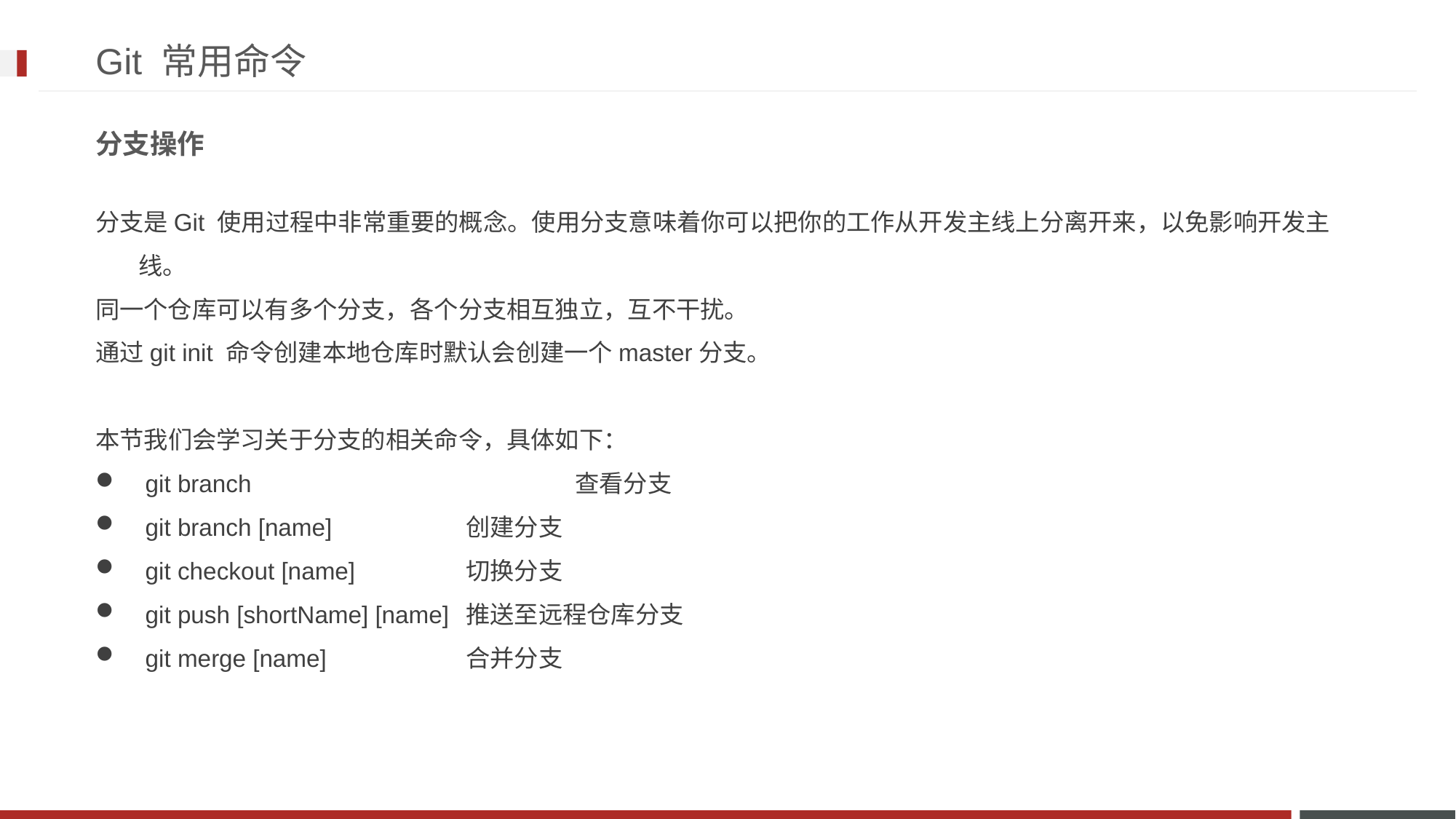

# Git 常用命令
分支操作
分支是Git 使用过程中非常重要的概念。使用分支意味着你可以把你的工作从开发主线上分离开来，以免影响开发主线。
同一个仓库可以有多个分支，各个分支相互独立，互不干扰。
通过git init 命令创建本地仓库时默认会创建一个master分支。

本节我们会学习关于分支的相关命令，具体如下：
 git branch			查看分支
 git branch [name]		创建分支
 git checkout [name]		切换分支
 git push [shortName] [name]	推送至远程仓库分支
 git merge [name]		合并分支